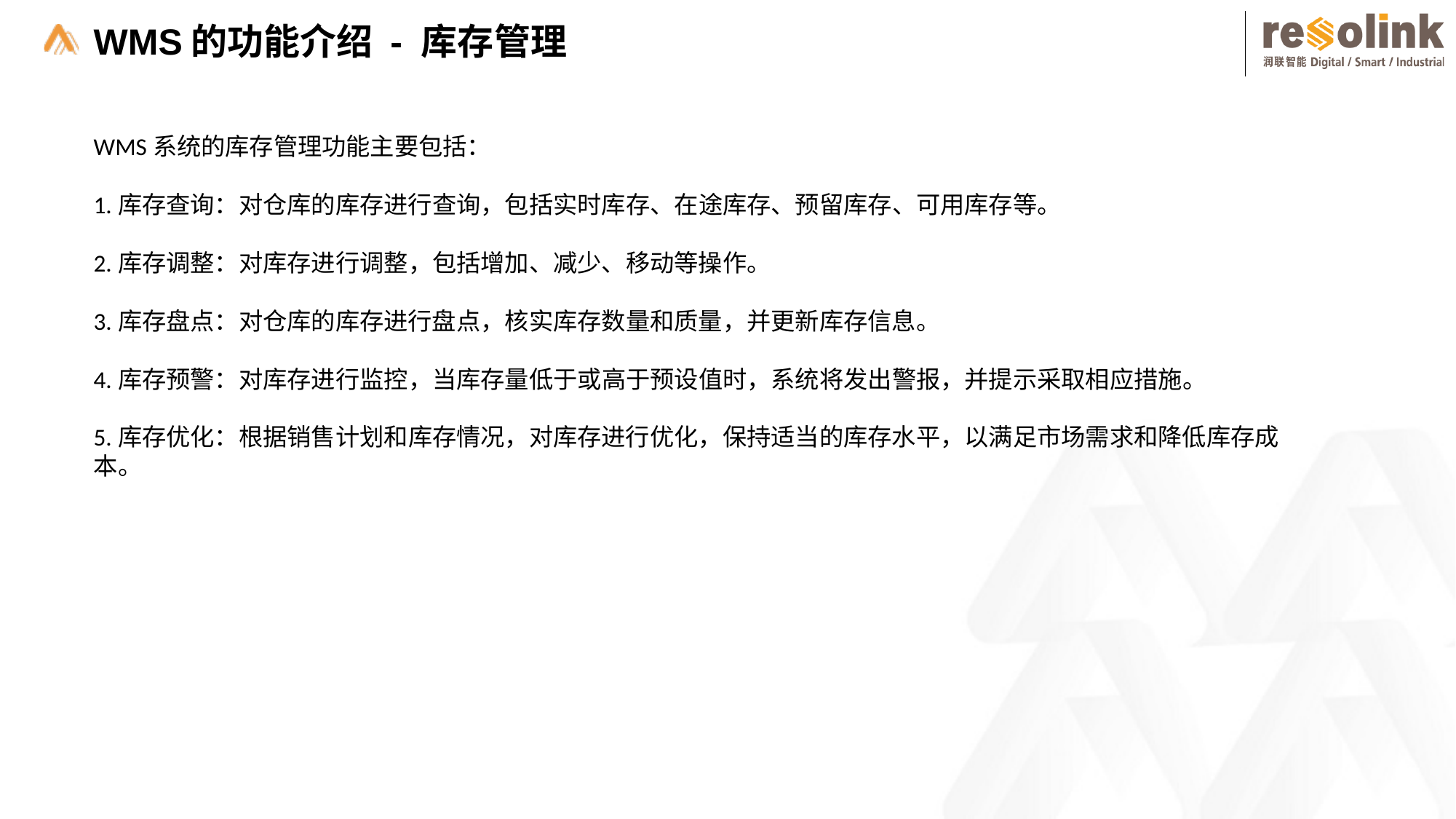

WMS的功能介绍 - 库存管理
WMS系统的库存管理功能主要包括：

1.库存查询：对仓库的库存进行查询，包括实时库存、在途库存、预留库存、可用库存等。

2.库存调整：对库存进行调整，包括增加、减少、移动等操作。

3.库存盘点：对仓库的库存进行盘点，核实库存数量和质量，并更新库存信息。

4.库存预警：对库存进行监控，当库存量低于或高于预设值时，系统将发出警报，并提示采取相应措施。

5.库存优化：根据销售计划和库存情况，对库存进行优化，保持适当的库存水平，以满足市场需求和降低库存成本。